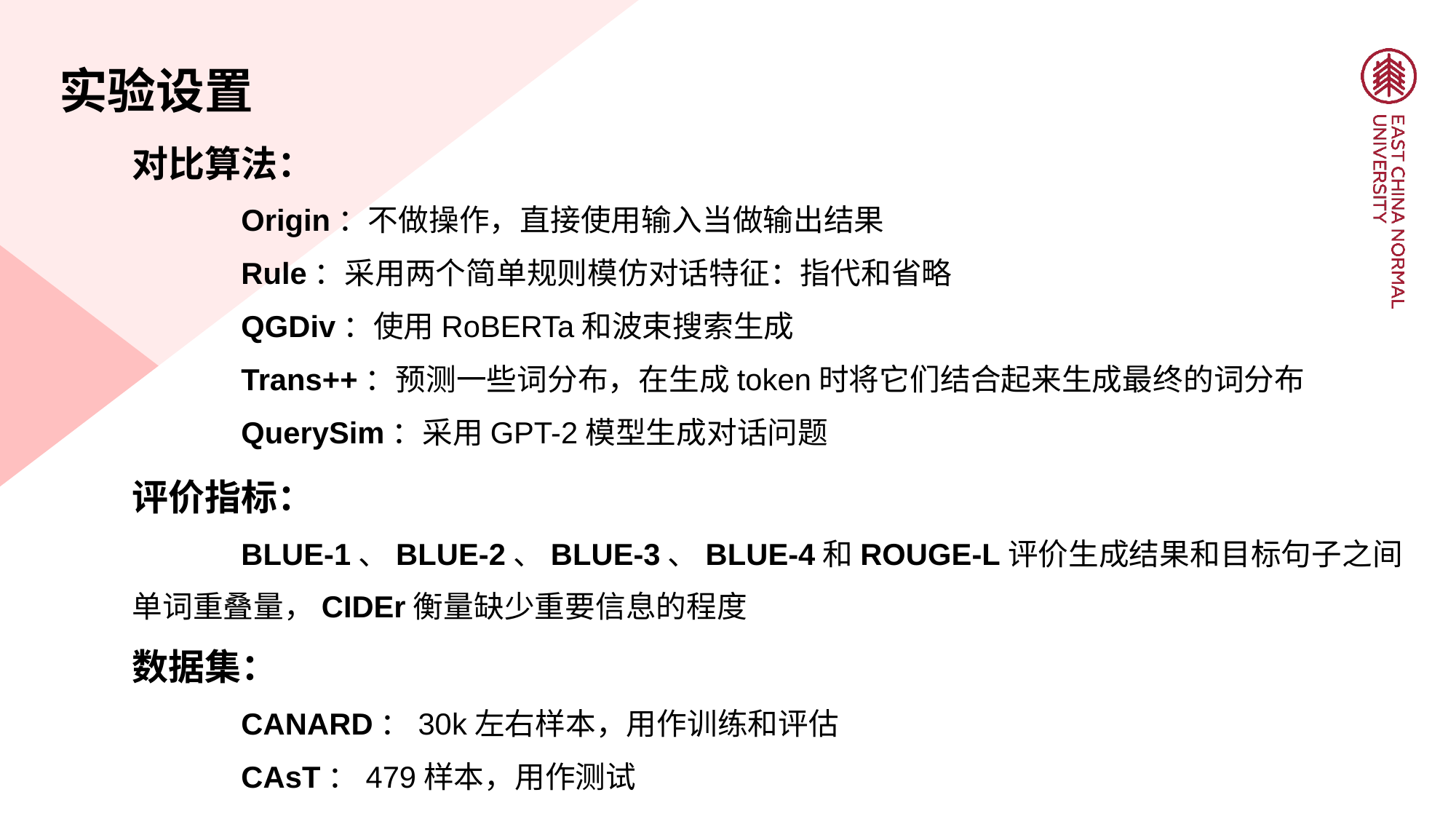

实验设置
对比算法：
	Origin：不做操作，直接使用输入当做输出结果
	Rule：采用两个简单规则模仿对话特征：指代和省略
	QGDiv：使用RoBERTa和波束搜索生成
	Trans++：预测一些词分布，在生成token时将它们结合起来生成最终的词分布
	QuerySim：采用GPT-2模型生成对话问题
评价指标：
	BLUE-1、BLUE-2、BLUE-3、BLUE-4和ROUGE-L评价生成结果和目标句子之间单词重叠量，CIDEr衡量缺少重要信息的程度
数据集：
	CANARD：30k左右样本，用作训练和评估
	CAsT：479样本，用作测试